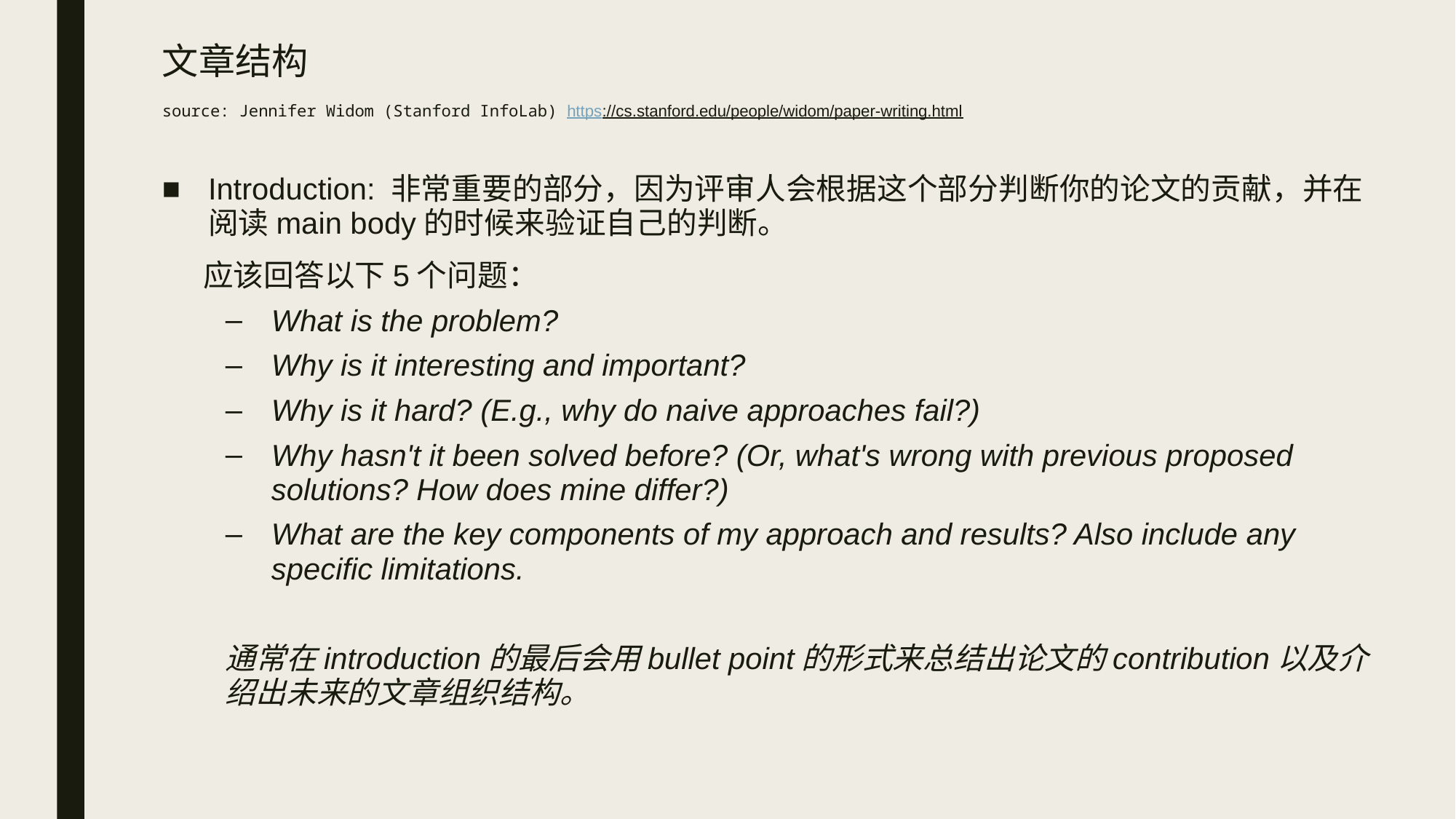

# 文章结构 source: Jennifer Widom (Stanford InfoLab) https://cs.stanford.edu/people/widom/paper-writing.html
Introduction: 非常重要的部分，因为评审人会根据这个部分判断你的论文的贡献，并在阅读main body的时候来验证自己的判断。
     应该回答以下5个问题：
What is the problem?
Why is it interesting and important?
Why is it hard? (E.g., why do naive approaches fail?)
Why hasn't it been solved before? (Or, what's wrong with previous proposed solutions? How does mine differ?)
What are the key components of my approach and results? Also include any specific limitations.

通常在introduction的最后会用bullet point的形式来总结出论文的contribution以及介绍出未来的文章组织结构。